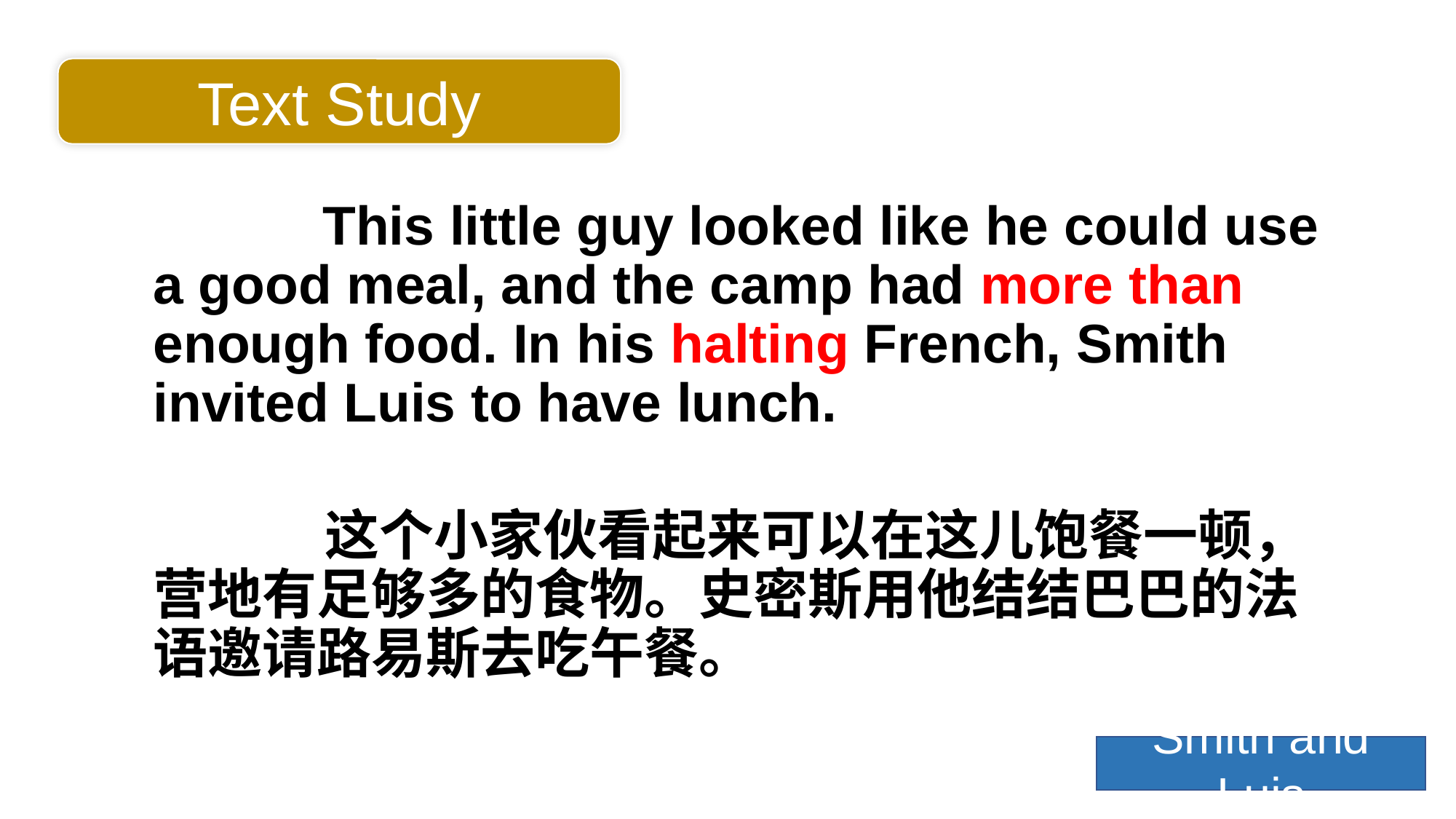

Text Study
	    This little guy looked like he could use a good meal, and the camp had more than enough food. In his halting French, Smith invited Luis to have lunch.

	    这个小家伙看起来可以在这儿饱餐一顿，营地有足够多的食物。史密斯用他结结巴巴的法语邀请路易斯去吃午餐。
Smith and Luis